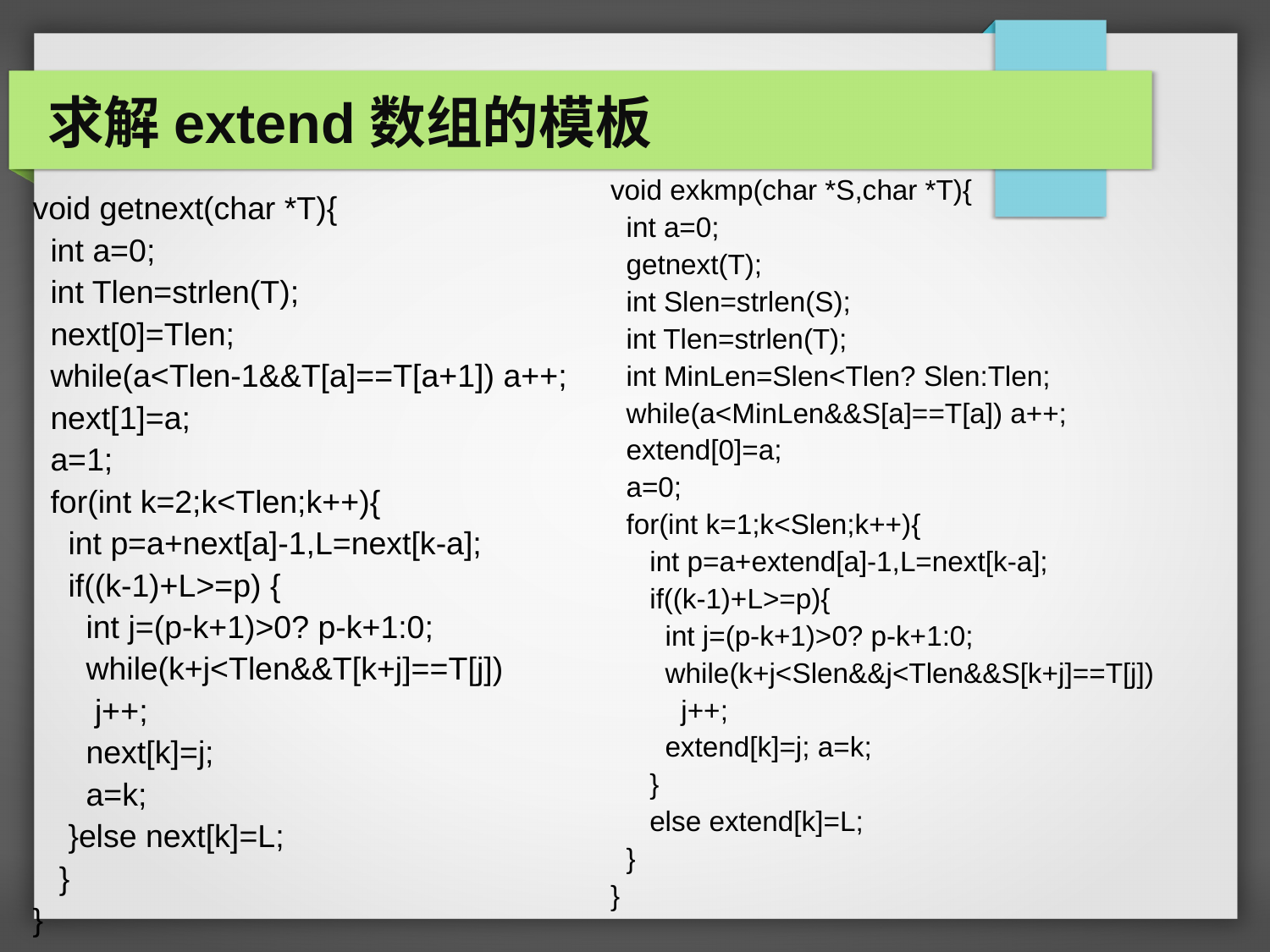

# 求解extend数组的模板
void exkmp(char *S,char *T){
  int a=0;
  getnext(T);
  int Slen=strlen(S);
  int Tlen=strlen(T);
  int MinLen=Slen<Tlen? Slen:Tlen;
  while(a<MinLen&&S[a]==T[a]) a++;
  extend[0]=a;
  a=0;
  for(int k=1;k<Slen;k++){
     int p=a+extend[a]-1,L=next[k-a];
     if((k-1)+L>=p){
       int j=(p-k+1)>0? p-k+1:0;
       while(k+j<Slen&&j<Tlen&&S[k+j]==T[j])
         j++;
       extend[k]=j; a=k;
     }
     else extend[k]=L;
  }
}
void getnext(char *T){
  int a=0;
  int Tlen=strlen(T);
  next[0]=Tlen;
  while(a<Tlen-1&&T[a]==T[a+1]) a++;
  next[1]=a;
  a=1;
  for(int k=2;k<Tlen;k++){
    int p=a+next[a]-1,L=next[k-a];
    if((k-1)+L>=p) {
      int j=(p-k+1)>0? p-k+1:0;
      while(k+j<Tlen&&T[k+j]==T[j])
       j++;
      next[k]=j;
      a=k;
    }else next[k]=L;
   }
}